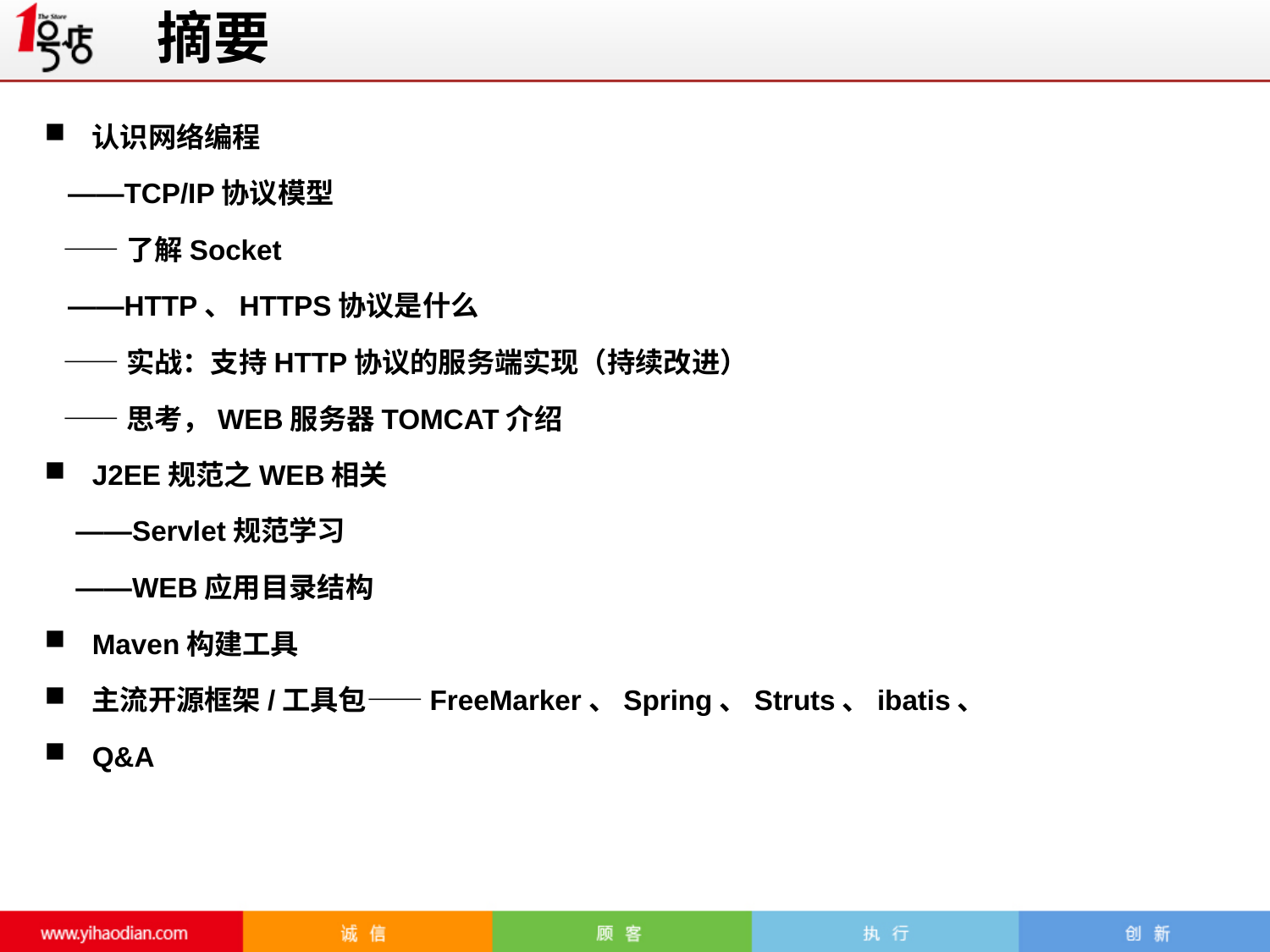

摘要
认识网络编程
   ——TCP/IP协议模型
   ——了解Socket
   ——HTTP、HTTPS协议是什么
   ——实战：支持HTTP协议的服务端实现（持续改进）
   ——思考，WEB服务器TOMCAT介绍
J2EE规范之WEB相关
    ——Servlet规范学习
    ——WEB应用目录结构
Maven构建工具
主流开源框架/工具包——FreeMarker、Spring、Struts、ibatis、
Q&A